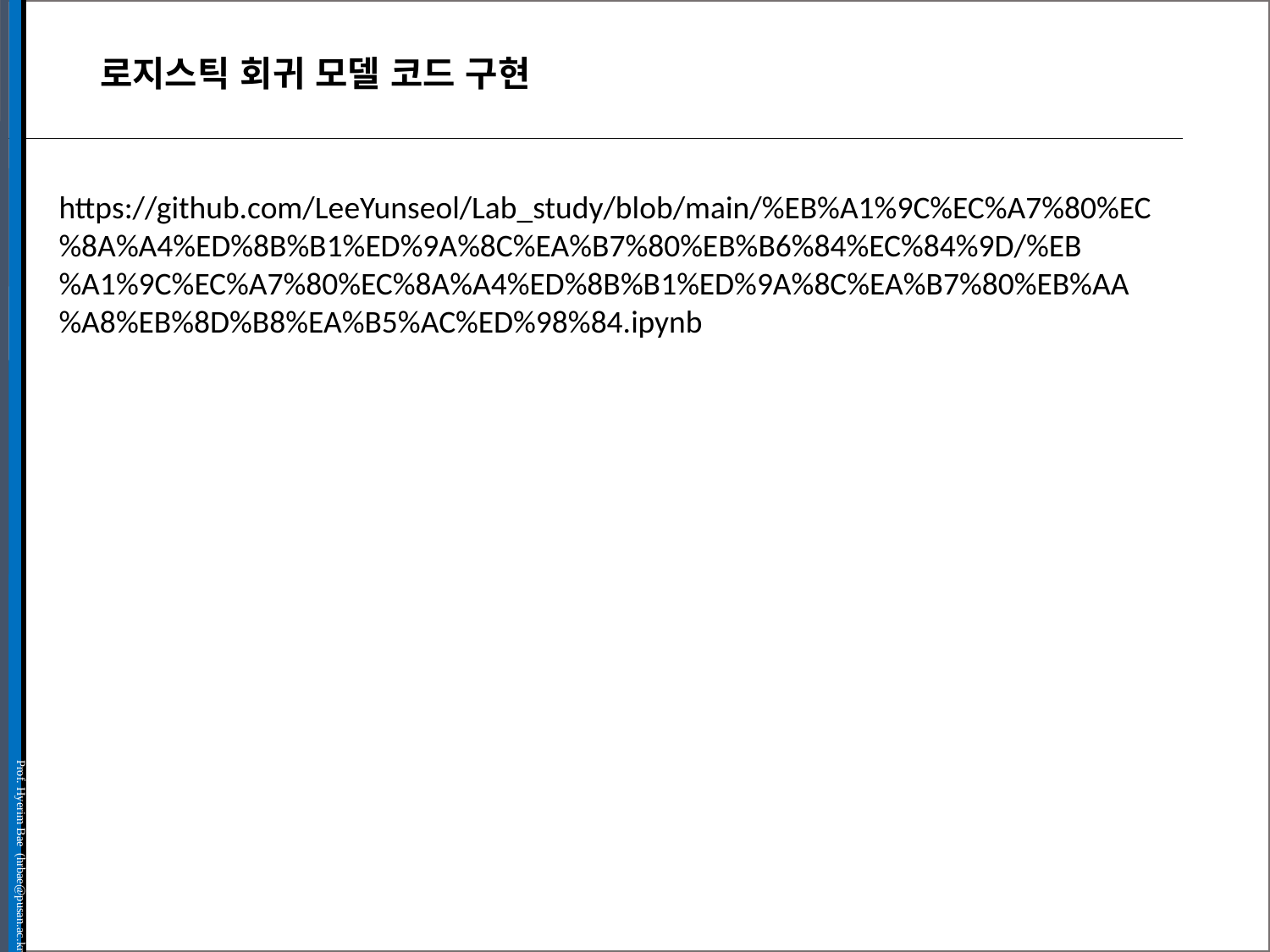

# 로지스틱 회귀 모델 코드 구현
https://github.com/LeeYunseol/Lab_study/blob/main/%EB%A1%9C%EC%A7%80%EC%8A%A4%ED%8B%B1%ED%9A%8C%EA%B7%80%EB%B6%84%EC%84%9D/%EB%A1%9C%EC%A7%80%EC%8A%A4%ED%8B%B1%ED%9A%8C%EA%B7%80%EB%AA%A8%EB%8D%B8%EA%B5%AC%ED%98%84.ipynb